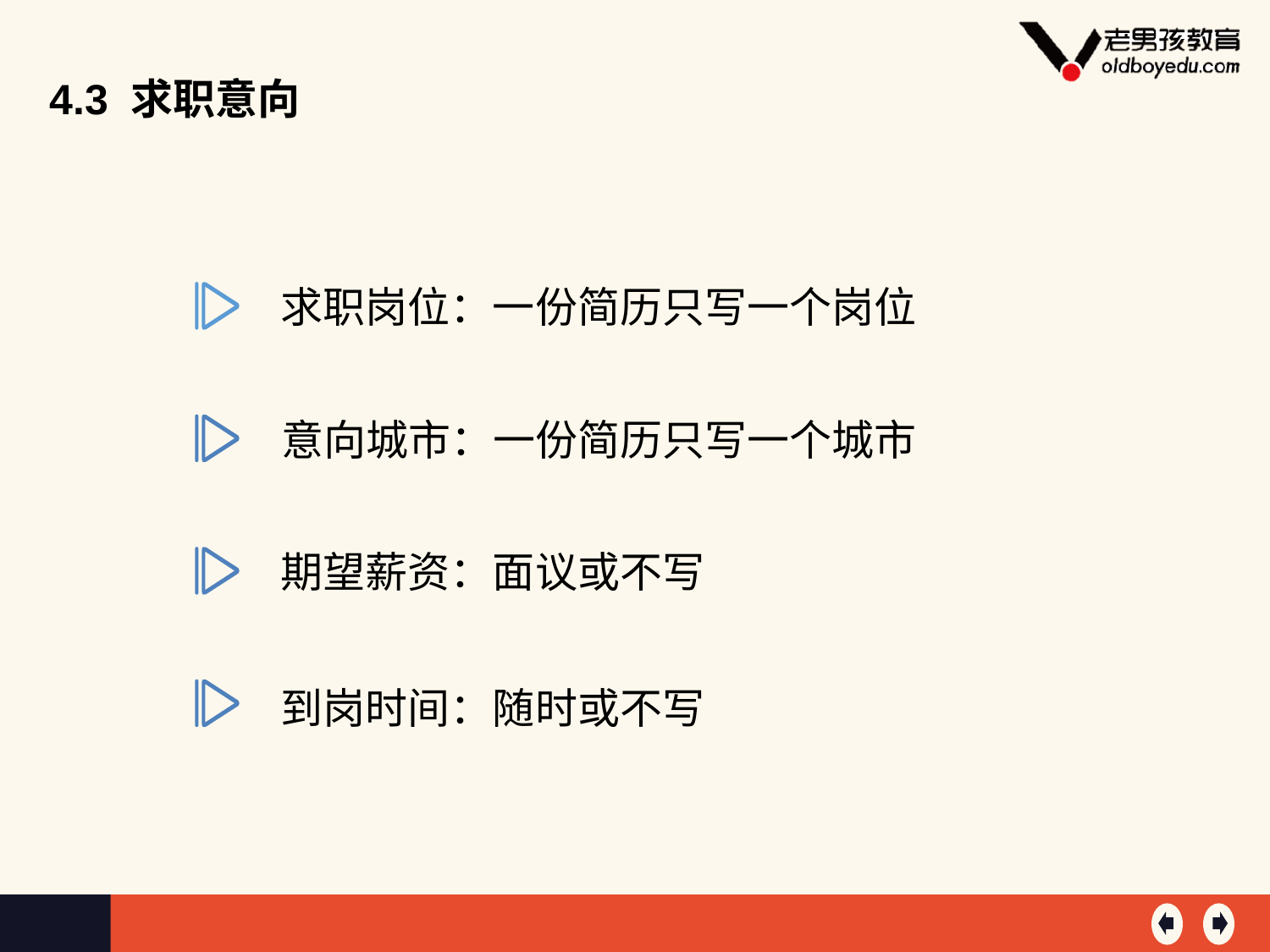

4.3 求职意向
求职岗位：一份简历只写一个岗位

意向城市：一份简历只写一个城市

期望薪资：面议或不写

到岗时间：随时或不写